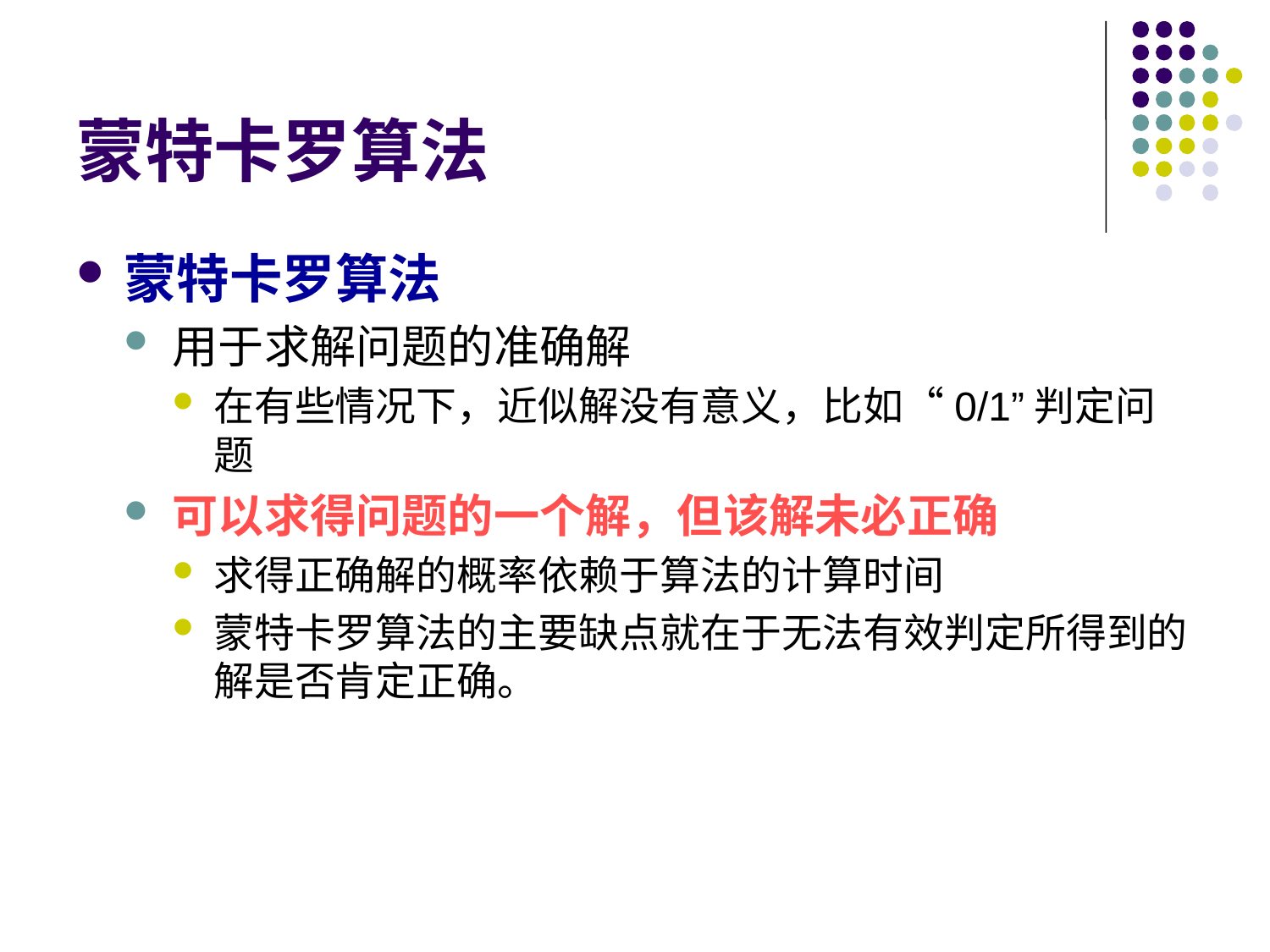

# 蒙特卡罗算法
蒙特卡罗算法
用于求解问题的准确解
在有些情况下，近似解没有意义，比如“0/1”判定问题
可以求得问题的一个解，但该解未必正确
求得正确解的概率依赖于算法的计算时间
蒙特卡罗算法的主要缺点就在于无法有效判定所得到的解是否肯定正确。